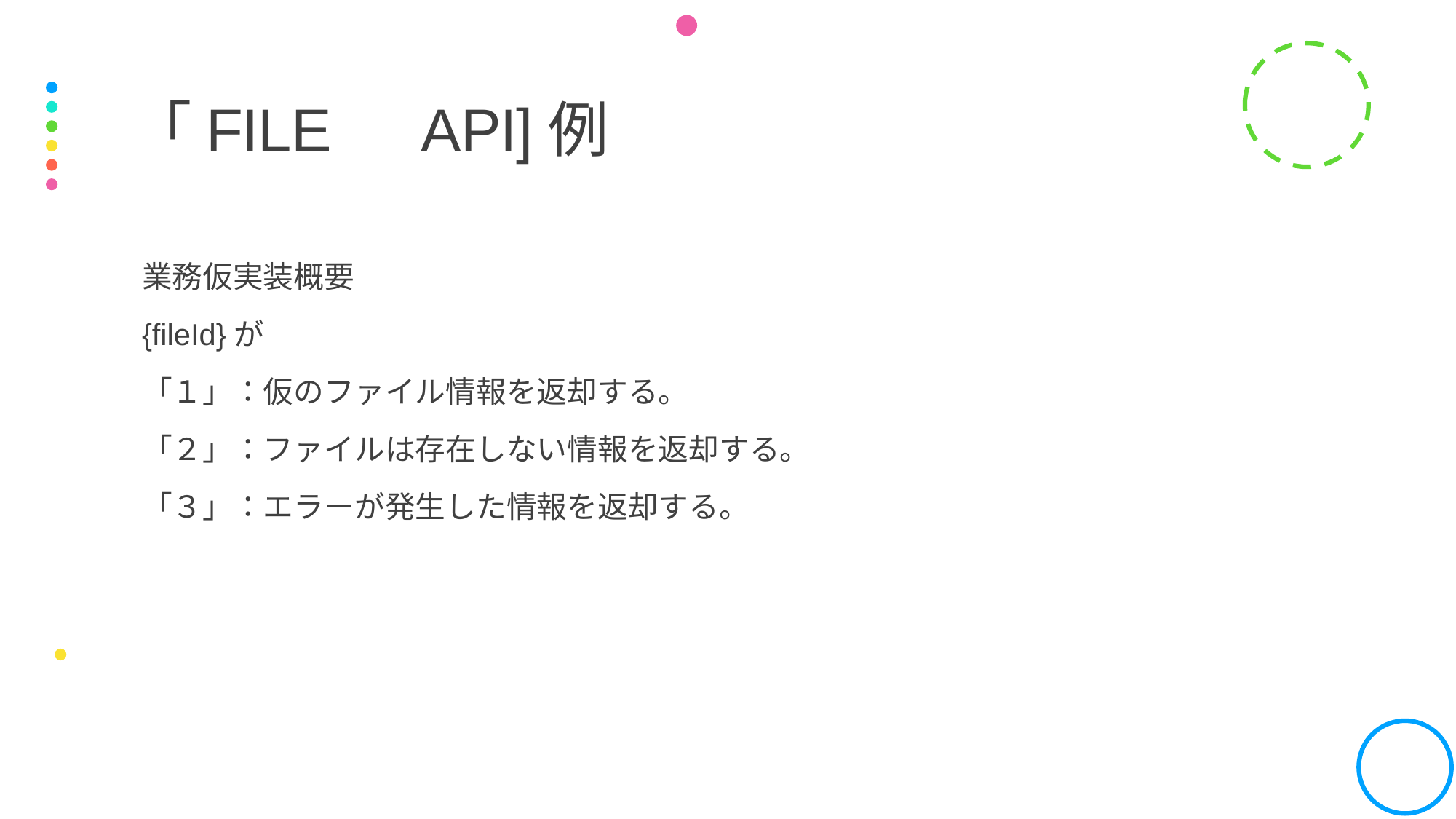

# 「FILE　API]例
業務仮実装概要
{fileId}が
「１」：仮のファイル情報を返却する。
「２」：ファイルは存在しない情報を返却する。
「３」：エラーが発生した情報を返却する。